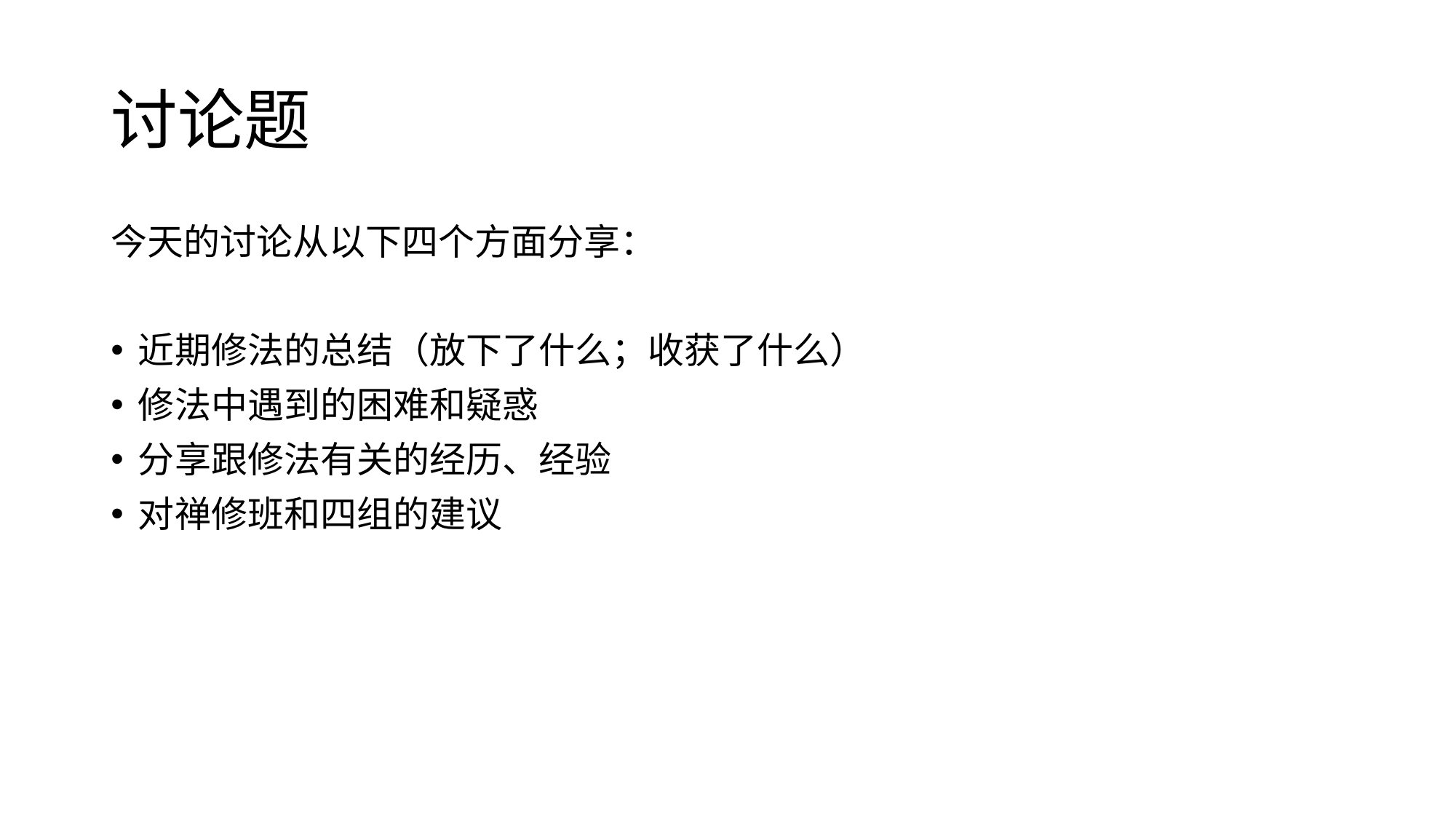

# 讨论题
今天的讨论从以下四个方面分享：

近期修法的总结（放下了什么；收获了什么）
修法中遇到的困难和疑惑
分享跟修法有关的经历、经验
对禅修班和四组的建议